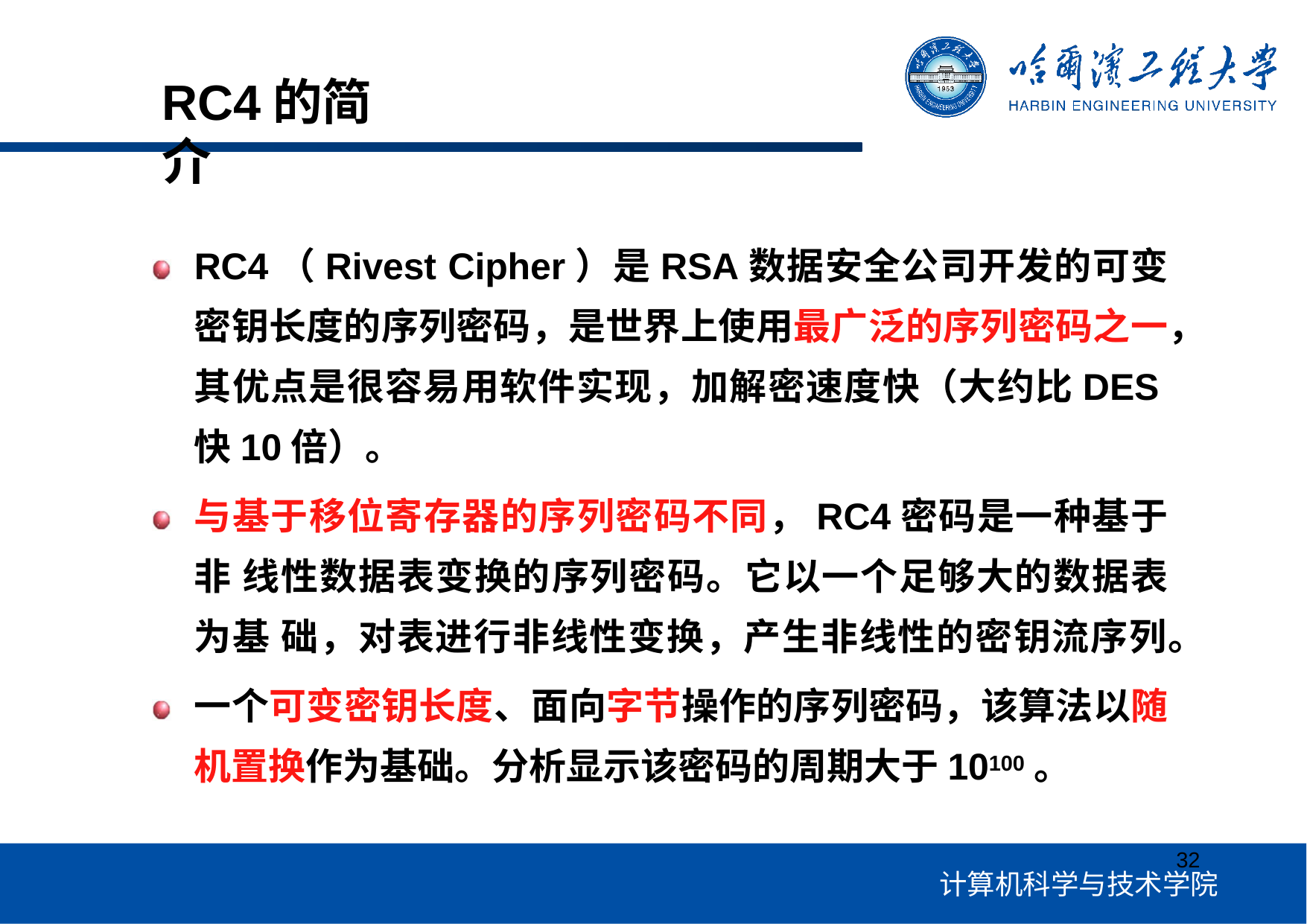

# RC4的简介
RC4（Rivest Cipher）是RSA数据安全公司开发的可变密钥长度的序列密码，是世界上使用最广泛的序列密码之一，其优点是很容易用软件实现，加解密速度快（大约比DES快10倍）。
与基于移位寄存器的序列密码不同，RC4密码是一种基于非 线性数据表变换的序列密码。它以一个足够大的数据表为基 础，对表进行非线性变换，产生非线性的密钥流序列。
一个可变密钥长度、面向字节操作的序列密码，该算法以随 机置换作为基础。分析显示该密码的周期大于10100。

32